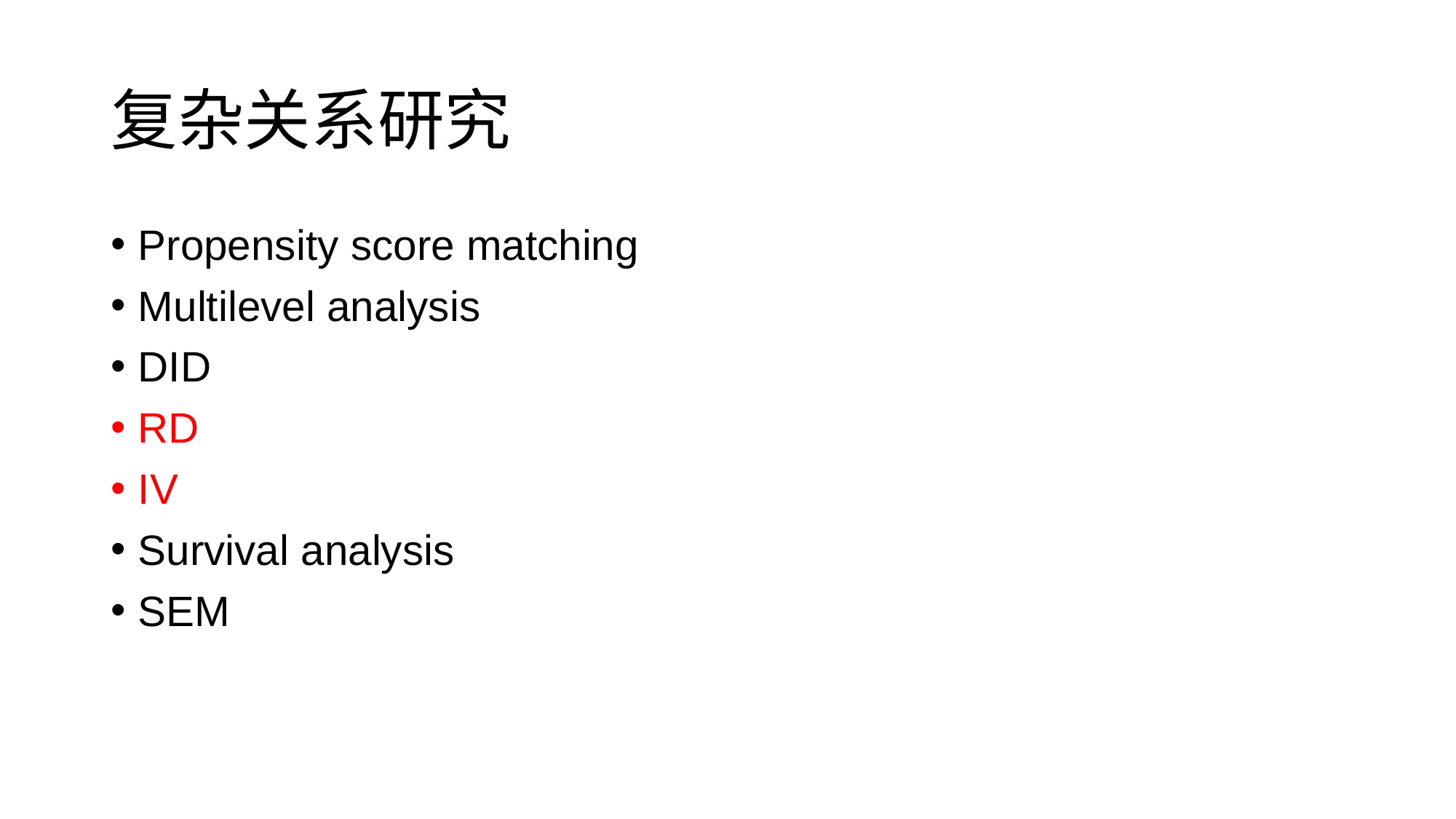

# 复杂关系研究
Propensity score matching
Multilevel analysis
DID
RD
IV
Survival analysis
SEM